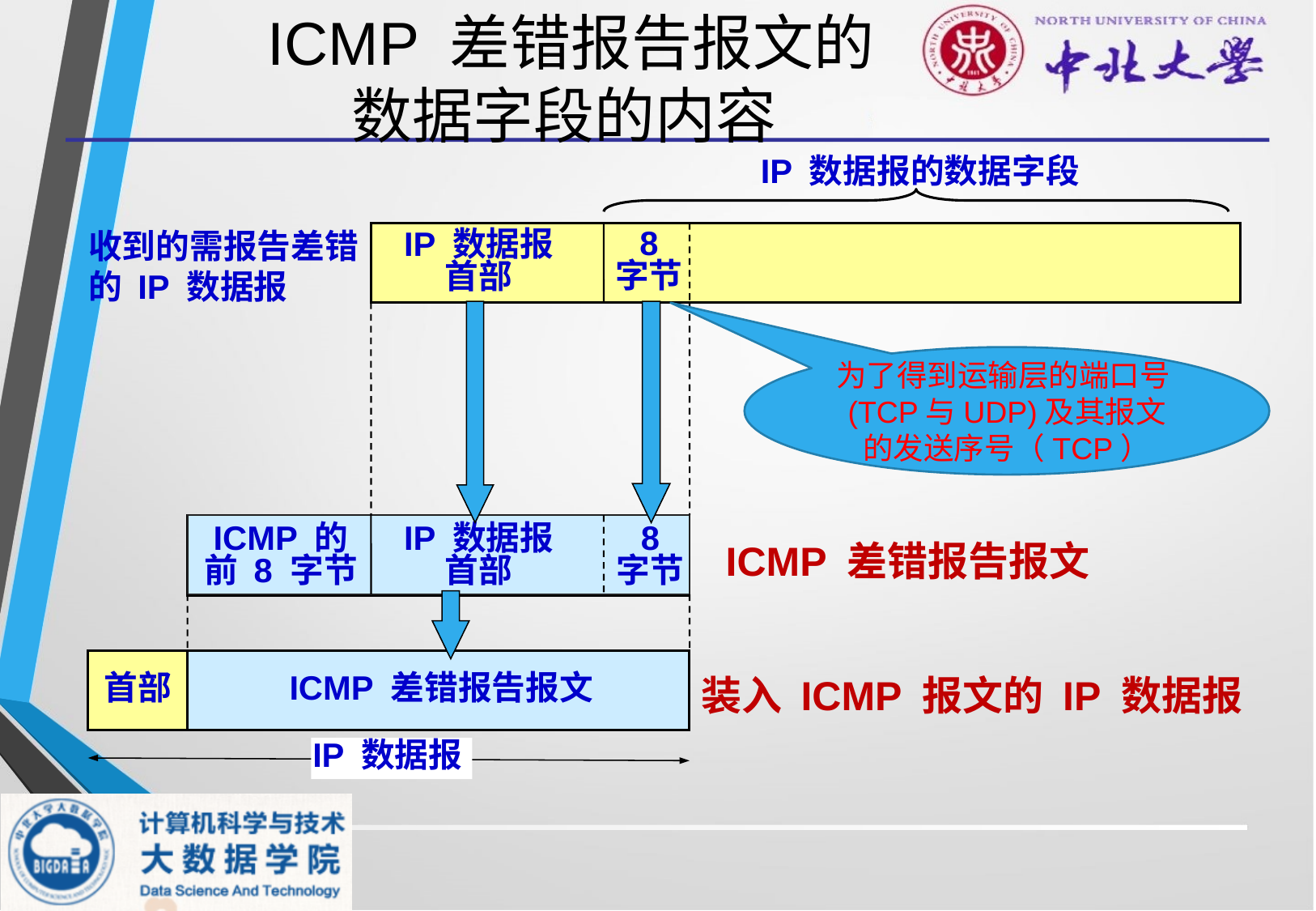

# ICMP 差错报告报文的 数据字段的内容
IP 数据报的数据字段
收到的需报告差错
的 IP 数据报

8
字节
IP 数据报
首部

为了得到运输层的端口号(TCP与UDP)及其报文的发送序号（TCP）

ICMP 的
前 8 字节
IP 数据报
首部
8
字节
ICMP 差错报告报文

装入 ICMP 报文的 IP 数据报
首部
ICMP 差错报告报文
IP 数据报

8